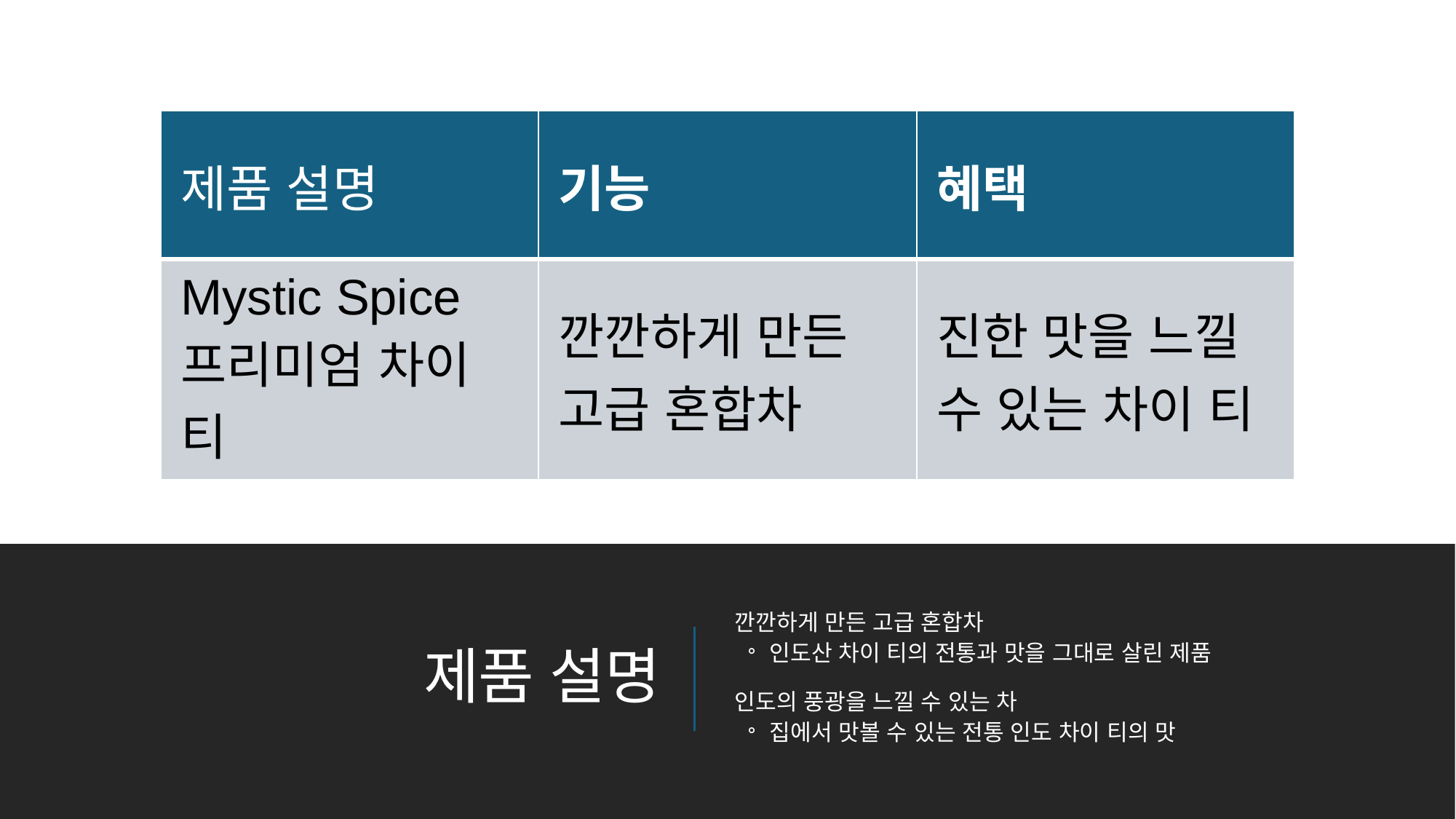

| 제품 설명 | 기능 | 혜택 |
| --- | --- | --- |
| Mystic Spice 프리미엄 차이 티 | 깐깐하게 만든 고급 혼합차 | 진한 맛을 느낄 수 있는 차이 티 |

깐깐하게 만든 고급 혼합차
인도산 차이 티의 전통과 맛을 그대로 살린 제품
인도의 풍광을 느낄 수 있는 차
집에서 맛볼 수 있는 전통 인도 차이 티의 맛
# 제품 설명